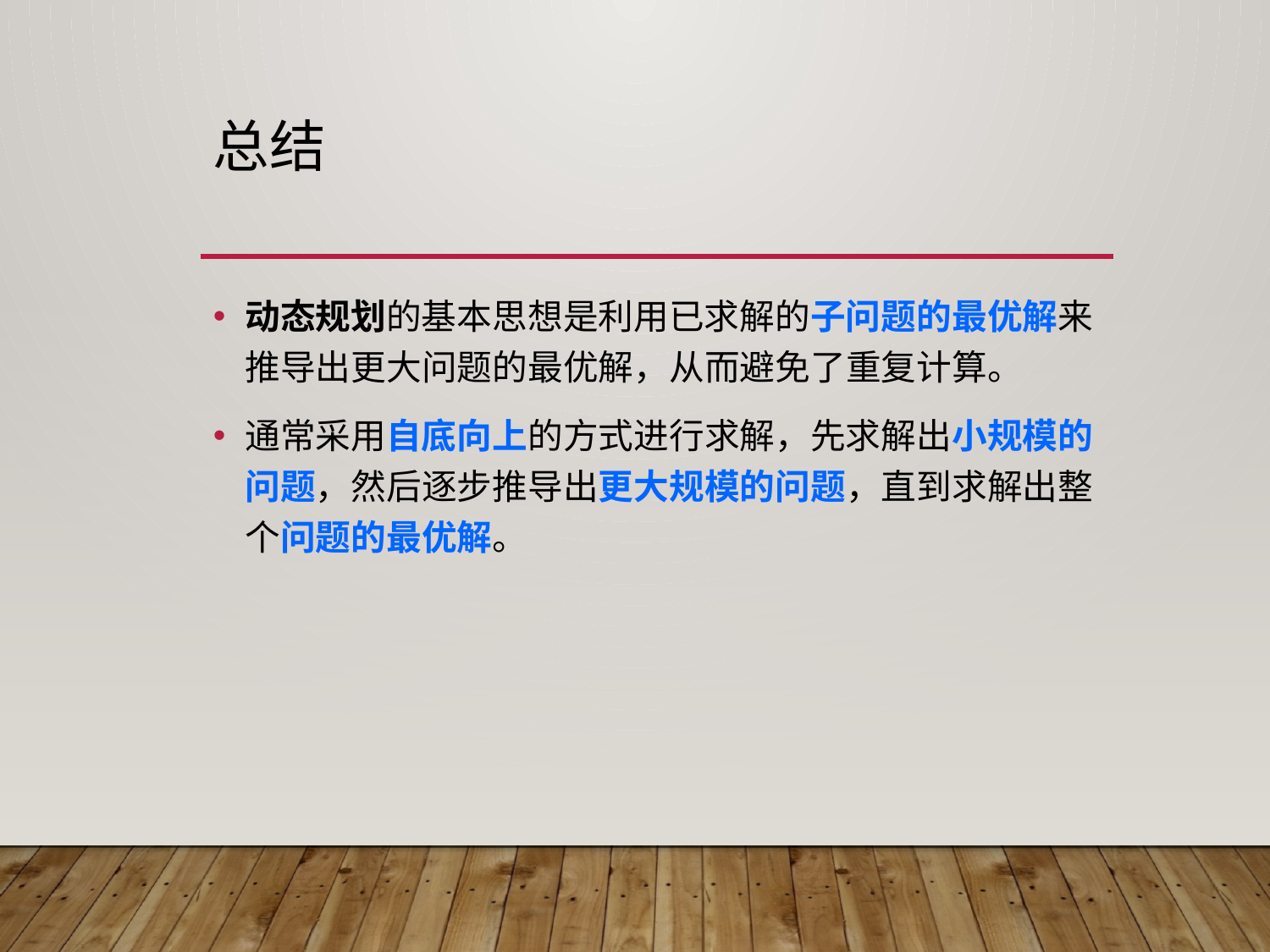

# 总结
动态规划的基本思想是利用已求解的子问题的最优解来推导出更大问题的最优解，从而避免了重复计算。
通常采用自底向上的方式进行求解，先求解出小规模的问题，然后逐步推导出更大规模的问题，直到求解出整个问题的最优解。